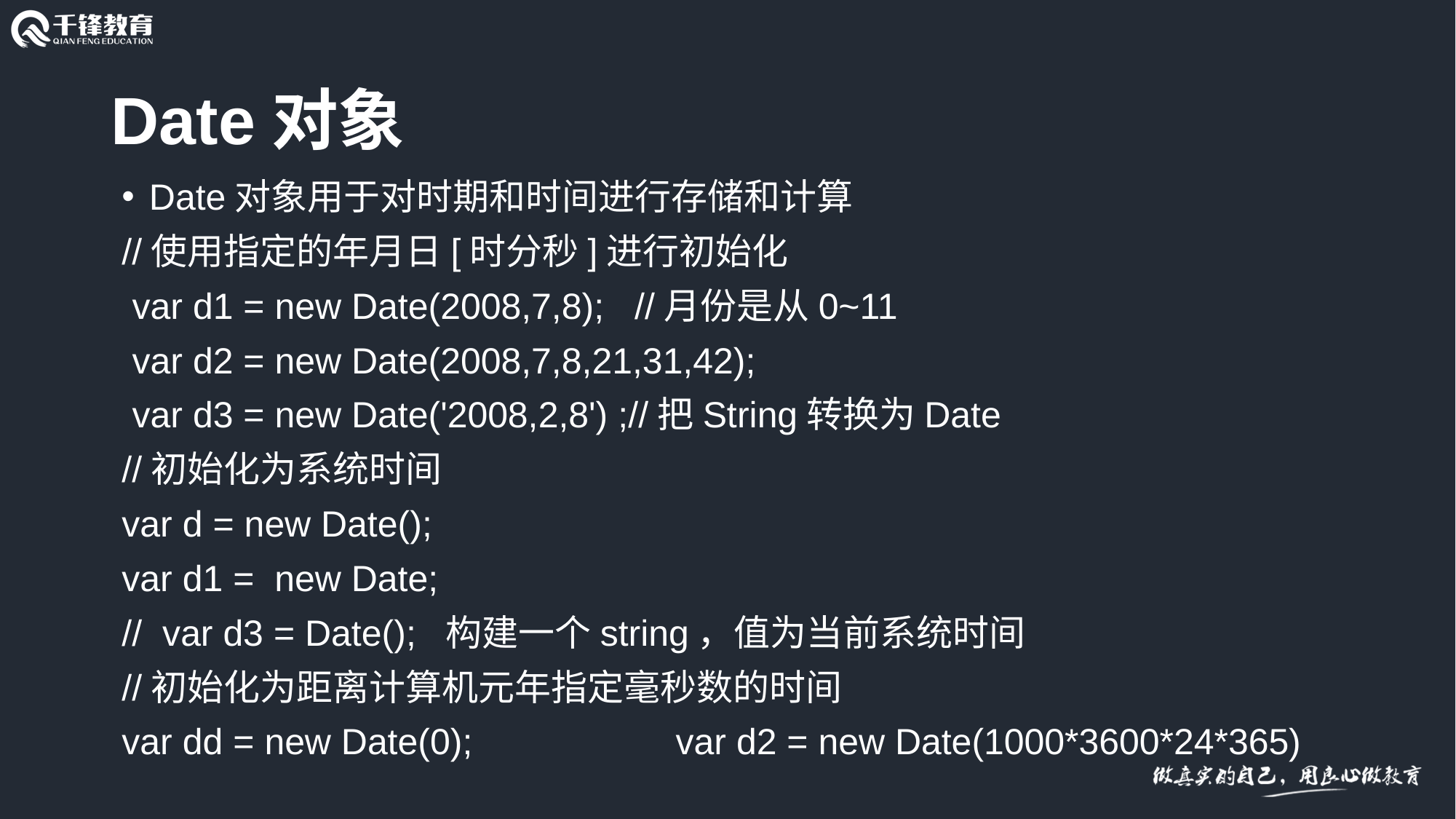

# Date对象
Date对象用于对时期和时间进行存储和计算
//使用指定的年月日[时分秒]进行初始化
 var d1 = new Date(2008,7,8);   //月份是从0~11
 var d2 = new Date(2008,7,8,21,31,42);
 var d3 = new Date('2008,2,8') ;//把String转换为Date
//初始化为系统时间
var d = new Date();
var d1 =  new Date;
//  var d3 = Date();  构建一个string，值为当前系统时间
//初始化为距离计算机元年指定毫秒数的时间
var dd = new Date(0);                    var d2 = new Date(1000*3600*24*365)